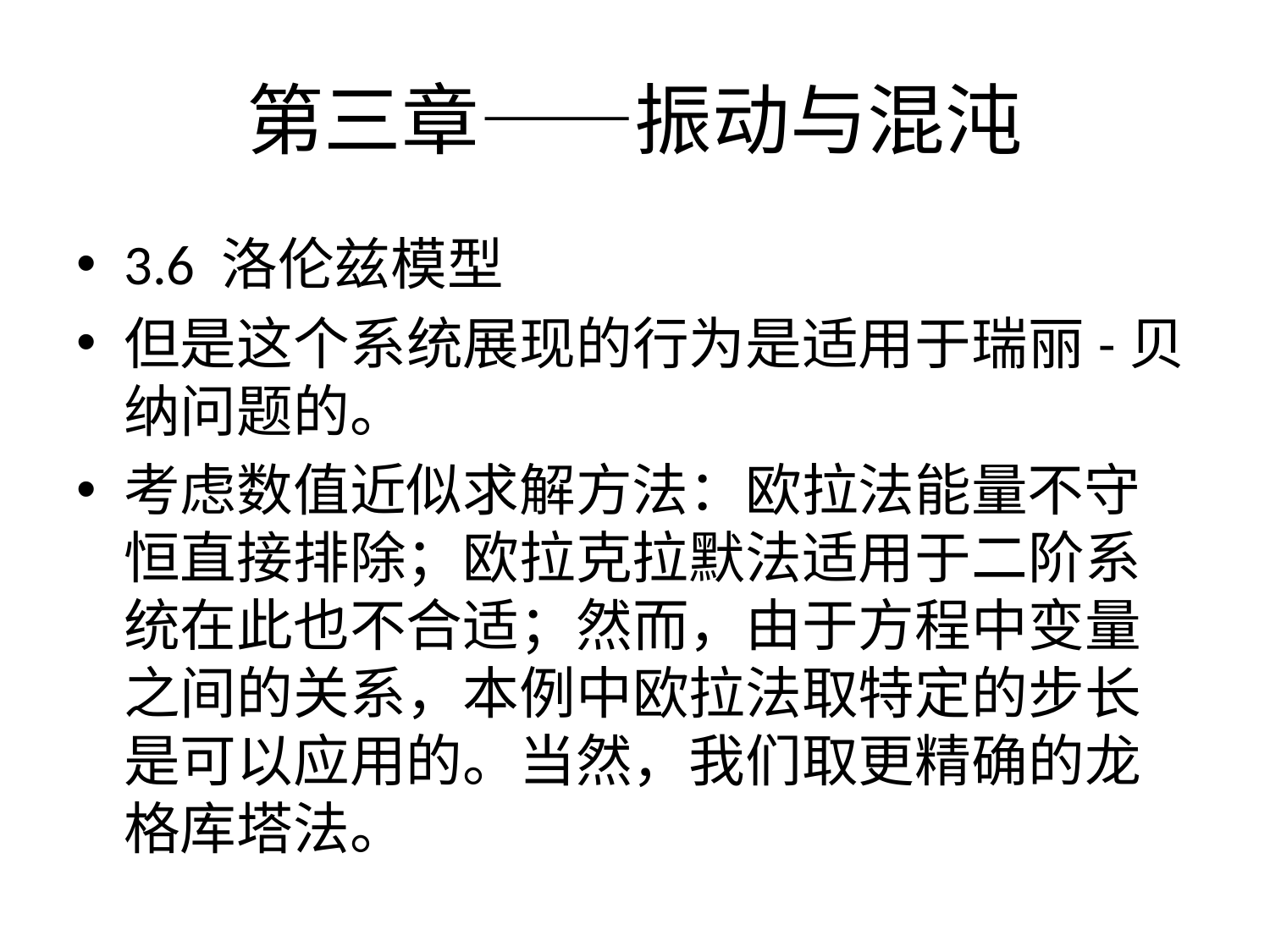

# 第三章——振动与混沌
3.6 洛伦兹模型
但是这个系统展现的行为是适用于瑞丽-贝纳问题的。
考虑数值近似求解方法：欧拉法能量不守恒直接排除；欧拉克拉默法适用于二阶系统在此也不合适；然而，由于方程中变量之间的关系，本例中欧拉法取特定的步长是可以应用的。当然，我们取更精确的龙格库塔法。